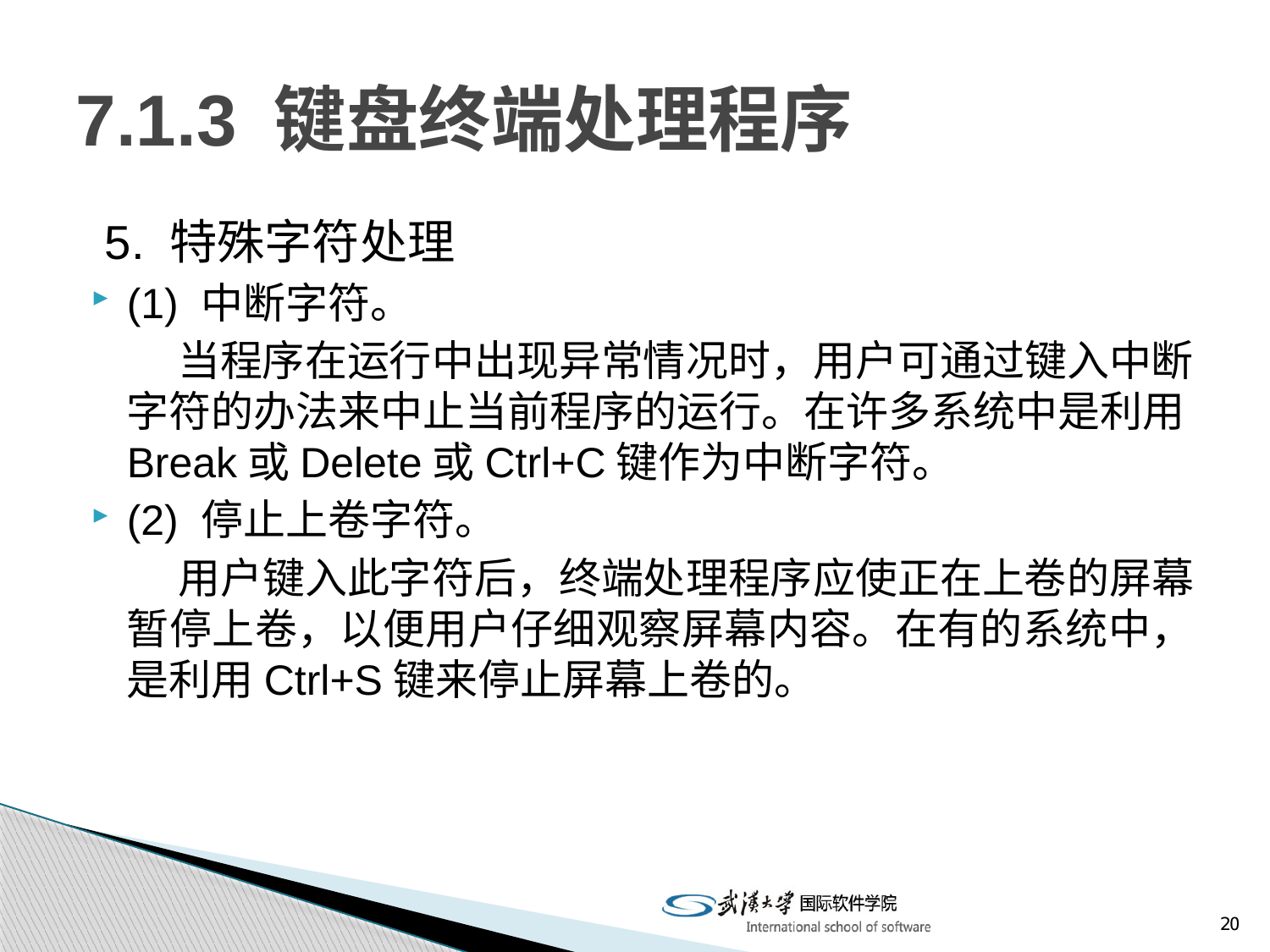

# 7.1.3 键盘终端处理程序
 5. 特殊字符处理
(1) 中断字符。
        当程序在运行中出现异常情况时，用户可通过键入中断字符的办法来中止当前程序的运行。在许多系统中是利用Break或Delete或Ctrl+C键作为中断字符。
(2) 停止上卷字符。
        用户键入此字符后，终端处理程序应使正在上卷的屏幕暂停上卷，以便用户仔细观察屏幕内容。在有的系统中，是利用Ctrl+S键来停止屏幕上卷的。
20